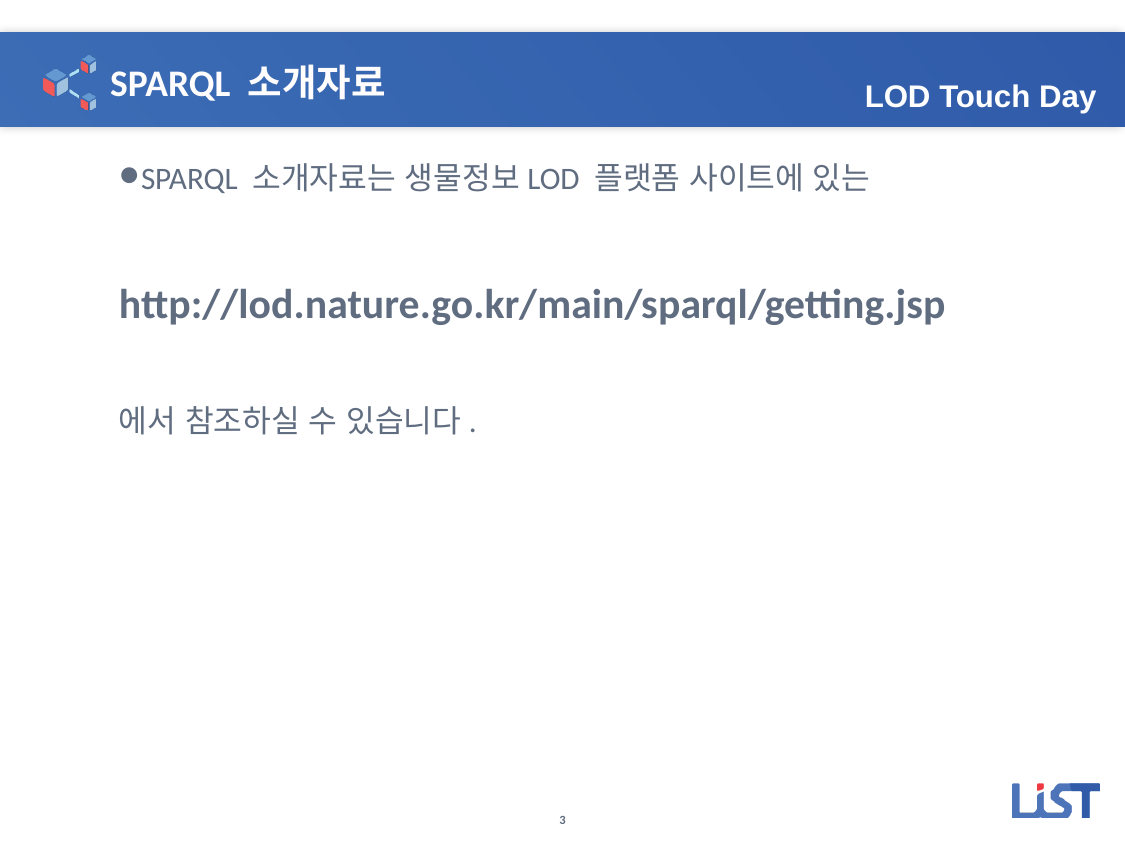

# SPARQL 소개자료
SPARQL 소개자료는 생물정보LOD 플랫폼 사이트에 있는
http://lod.nature.go.kr/main/sparql/getting.jsp

에서 참조하실 수 있습니다.
3